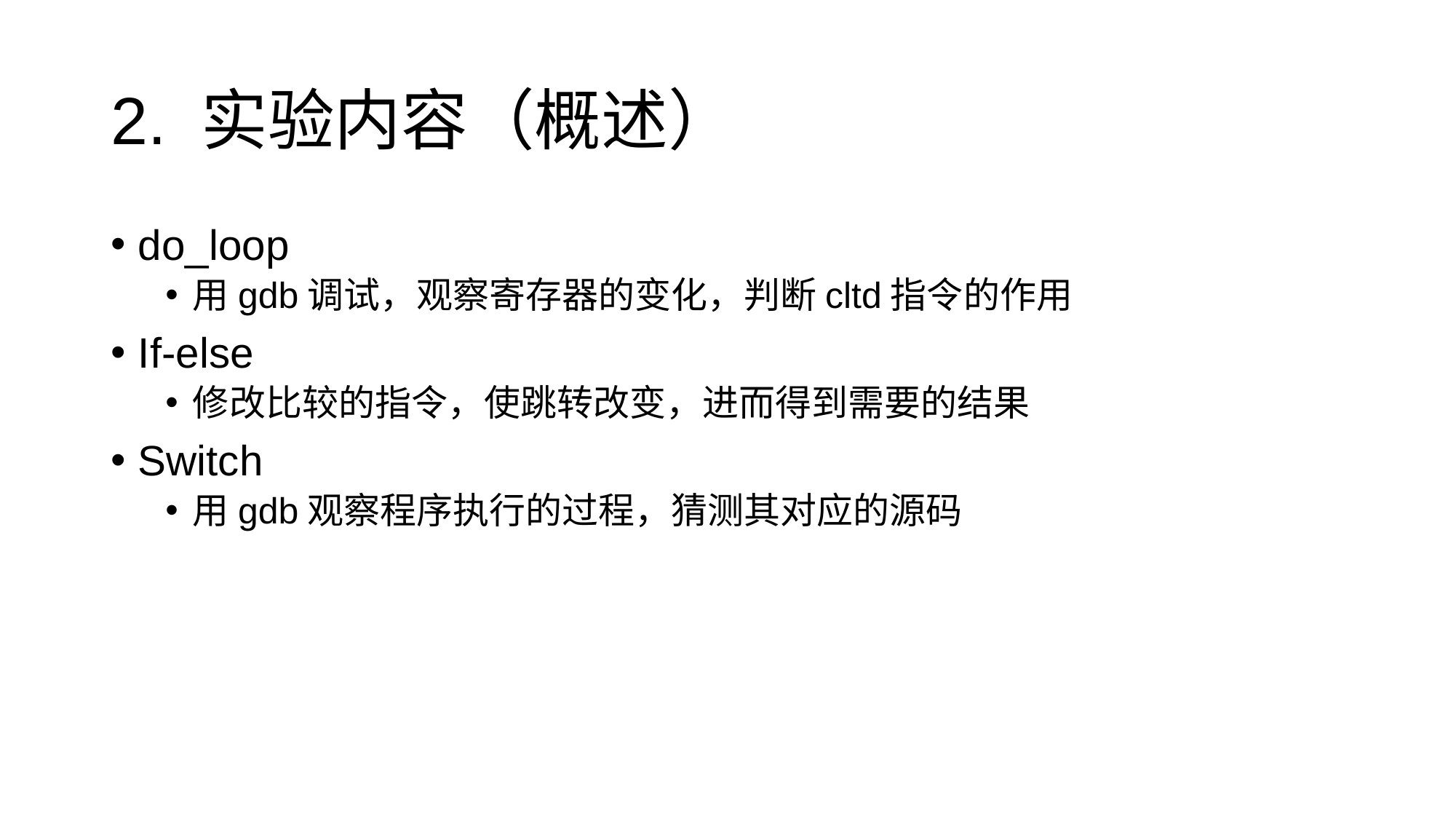

# 2. 实验内容（概述）
do_loop
用gdb调试，观察寄存器的变化，判断cltd指令的作用
If-else
修改比较的指令，使跳转改变，进而得到需要的结果
Switch
用gdb观察程序执行的过程，猜测其对应的源码